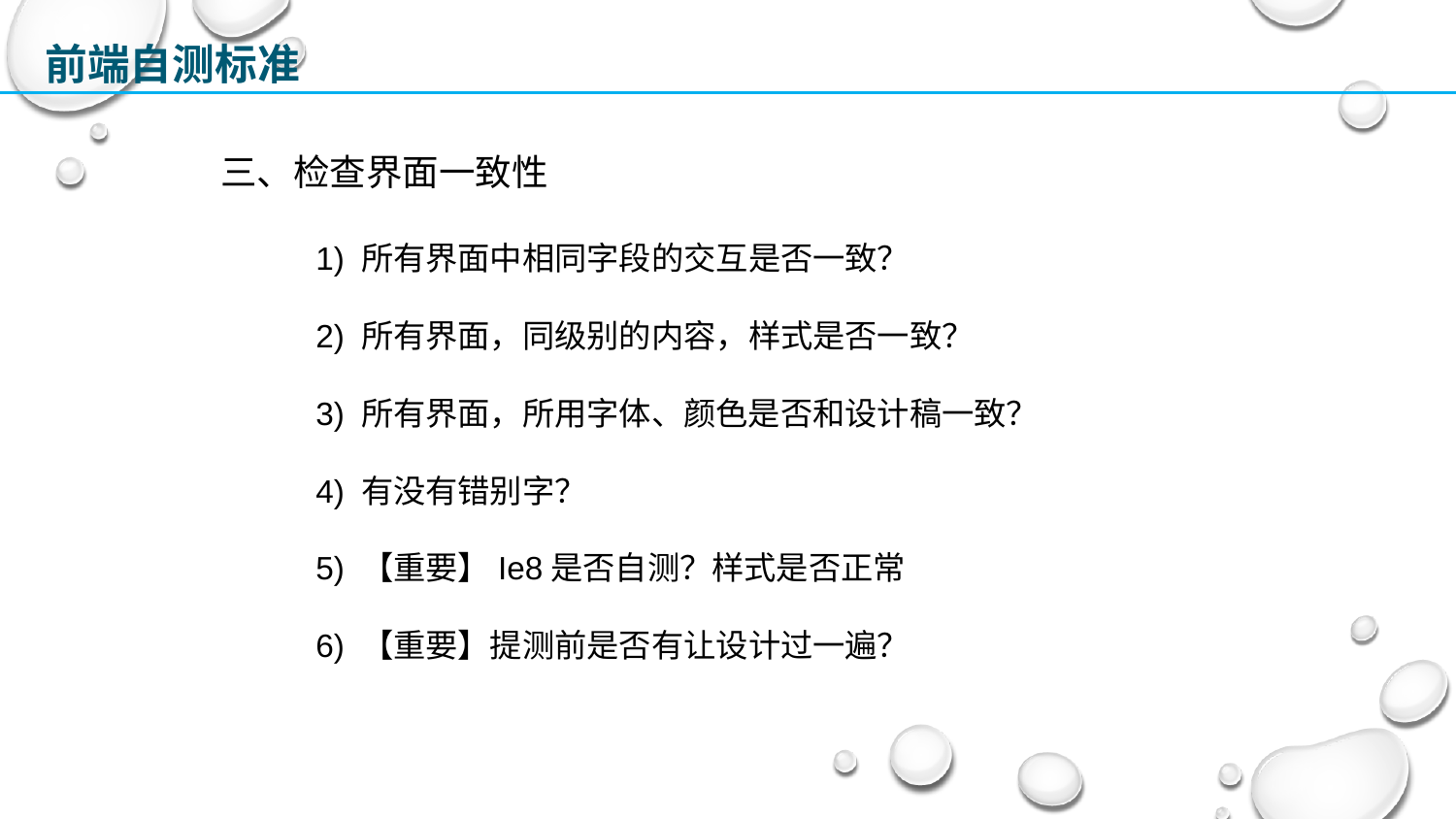

前端自测标准
三、检查界面一致性
1) 所有界面中相同字段的交互是否一致？

2) 所有界面，同级别的内容，样式是否一致？

3) 所有界面，所用字体、颜色是否和设计稿一致？

4) 有没有错别字？

5) 【重要】Ie8是否自测？样式是否正常

6) 【重要】提测前是否有让设计过一遍？